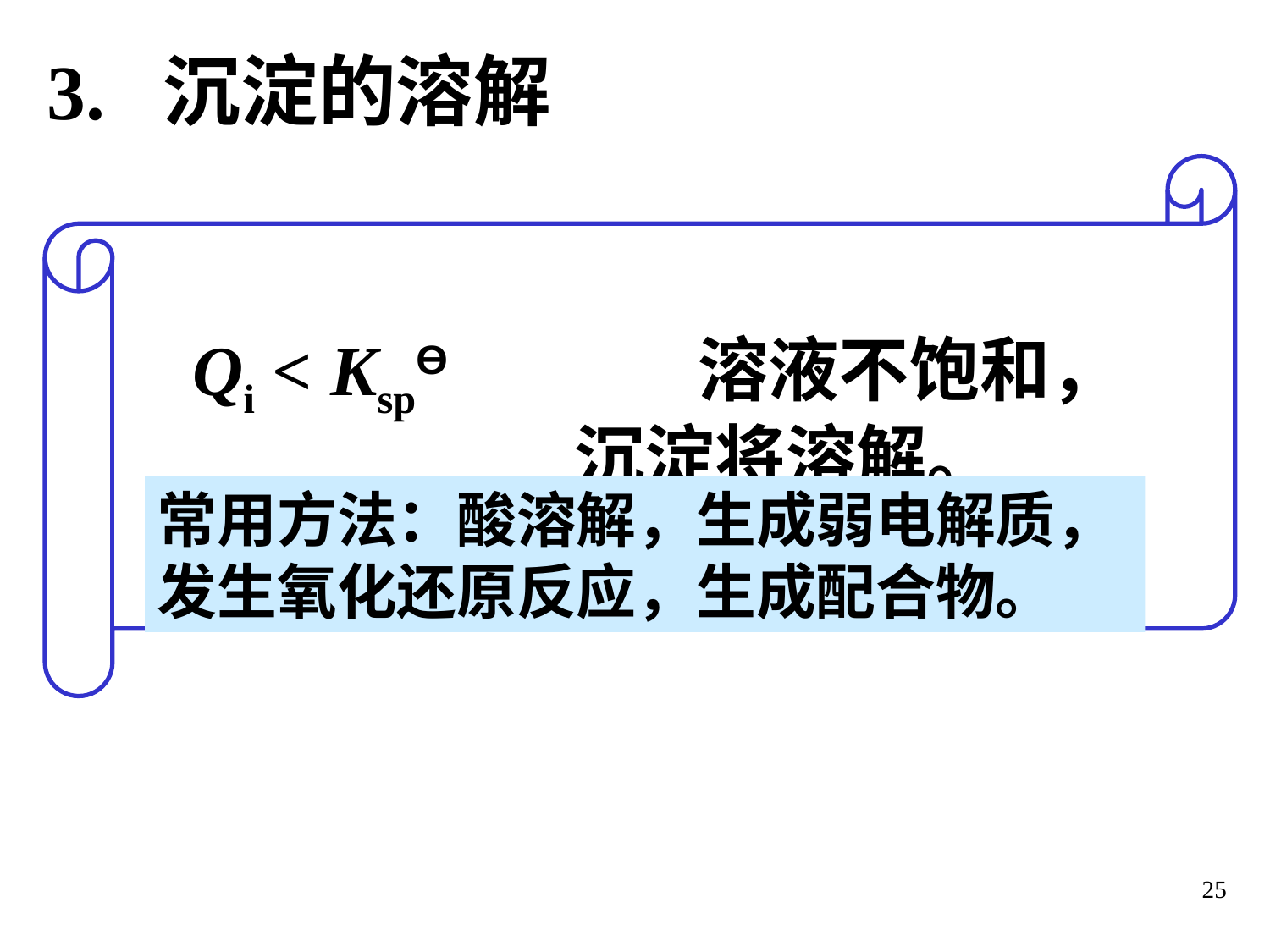

3.  沉淀的溶解

Qi < KspƟ                       溶液不饱和，
               沉淀将溶解。

常用方法：酸溶解，生成弱电解质，发生氧化还原反应，生成配合物。
25